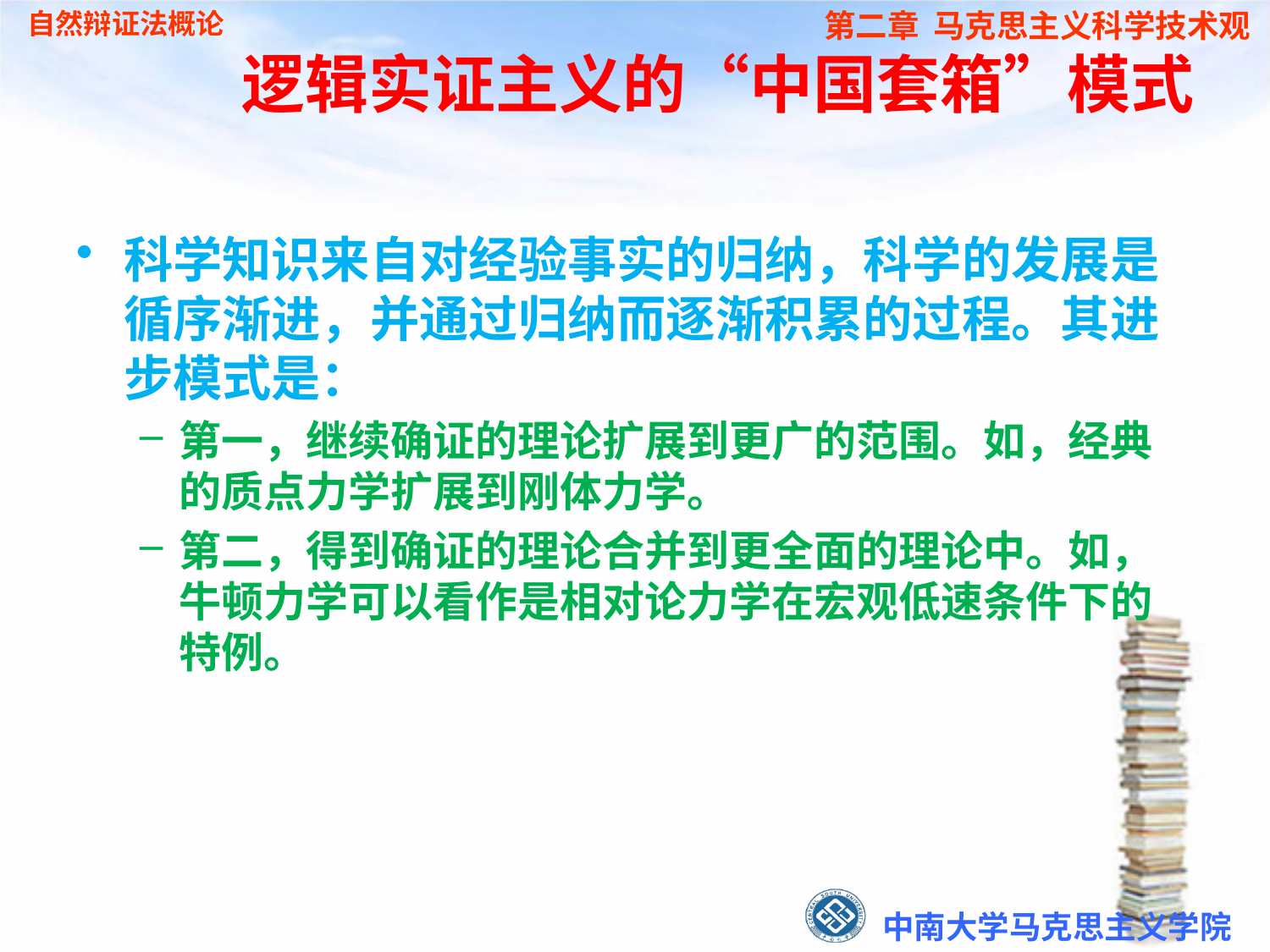

# 逻辑实证主义的“中国套箱”模式
科学知识来自对经验事实的归纳，科学的发展是循序渐进，并通过归纳而逐渐积累的过程。其进步模式是：
第一，继续确证的理论扩展到更广的范围。如，经典的质点力学扩展到刚体力学。
第二，得到确证的理论合并到更全面的理论中。如，牛顿力学可以看作是相对论力学在宏观低速条件下的特例。